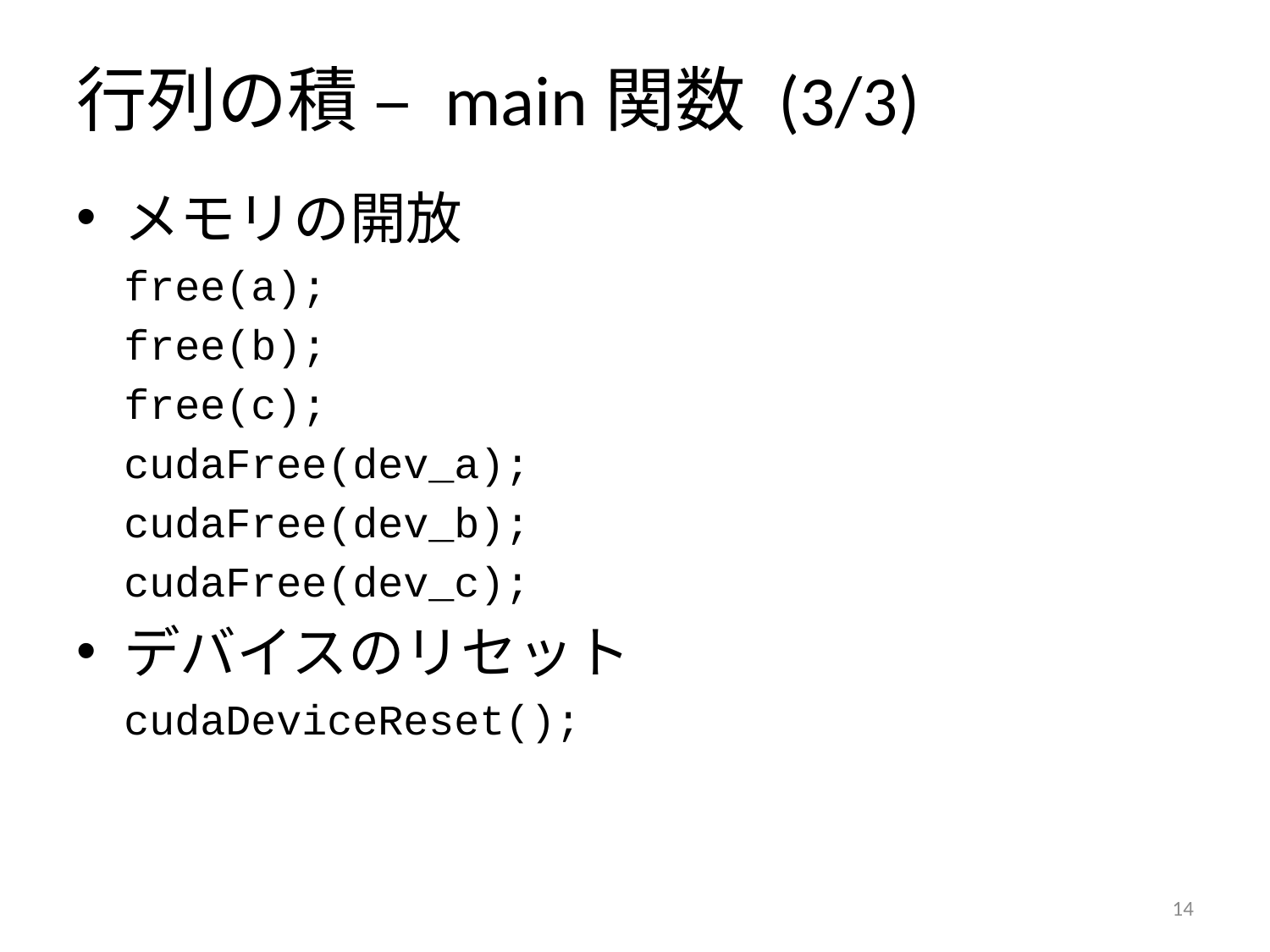

# 行列の積 – main関数 (3/3)
メモリの開放
	free(a);
	free(b);
	free(c);
	cudaFree(dev_a);
	cudaFree(dev_b);
	cudaFree(dev_c);
デバイスのリセット
	cudaDeviceReset();
14